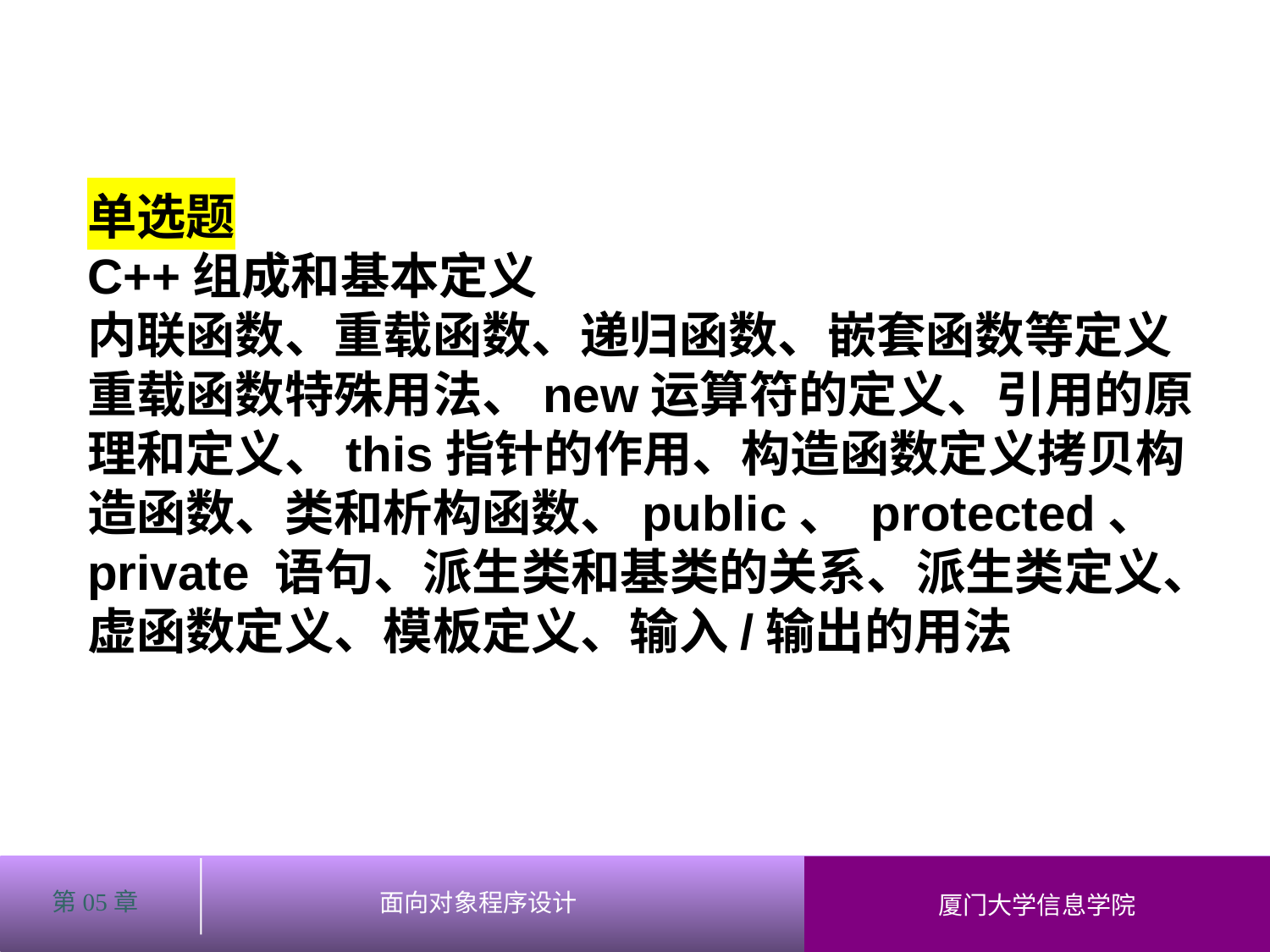

# 单选题 C++组成和基本定义 内联函数、重载函数、递归函数、嵌套函数等定义 重载函数特殊用法、new运算符的定义、引用的原理和定义、this指针的作用、构造函数定义拷贝构造函数、类和析构函数、public、 protected、 private 语句、派生类和基类的关系、派生类定义、虚函数定义、模板定义、输入/输出的用法
2